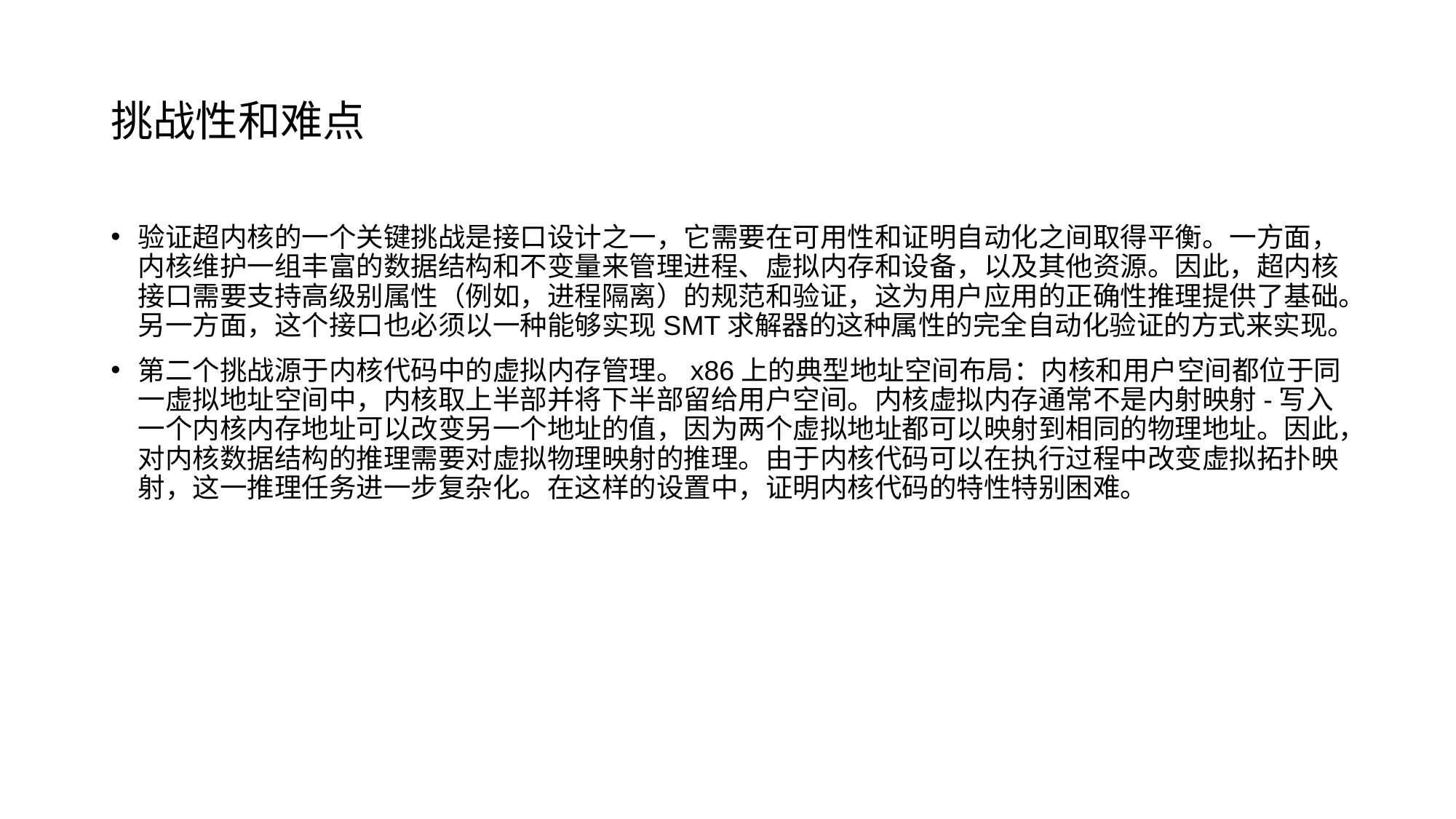

# 挑战性和难点
验证超内核的一个关键挑战是接口设计之一，它需要在可用性和证明自动化之间取得平衡。一方面，内核维护一组丰富的数据结构和不变量来管理进程、虚拟内存和设备，以及其他资源。因此，超内核接口需要支持高级别属性（例如，进程隔离）的规范和验证，这为用户应用的正确性推理提供了基础。另一方面，这个接口也必须以一种能够实现SMT求解器的这种属性的完全自动化验证的方式来实现。
第二个挑战源于内核代码中的虚拟内存管理。x86上的典型地址空间布局：内核和用户空间都位于同一虚拟地址空间中，内核取上半部并将下半部留给用户空间。内核虚拟内存通常不是内射映射-写入一个内核内存地址可以改变另一个地址的值，因为两个虚拟地址都可以映射到相同的物理地址。因此，对内核数据结构的推理需要对虚拟物理映射的推理。由于内核代码可以在执行过程中改变虚拟拓扑映射，这一推理任务进一步复杂化。在这样的设置中，证明内核代码的特性特别困难。